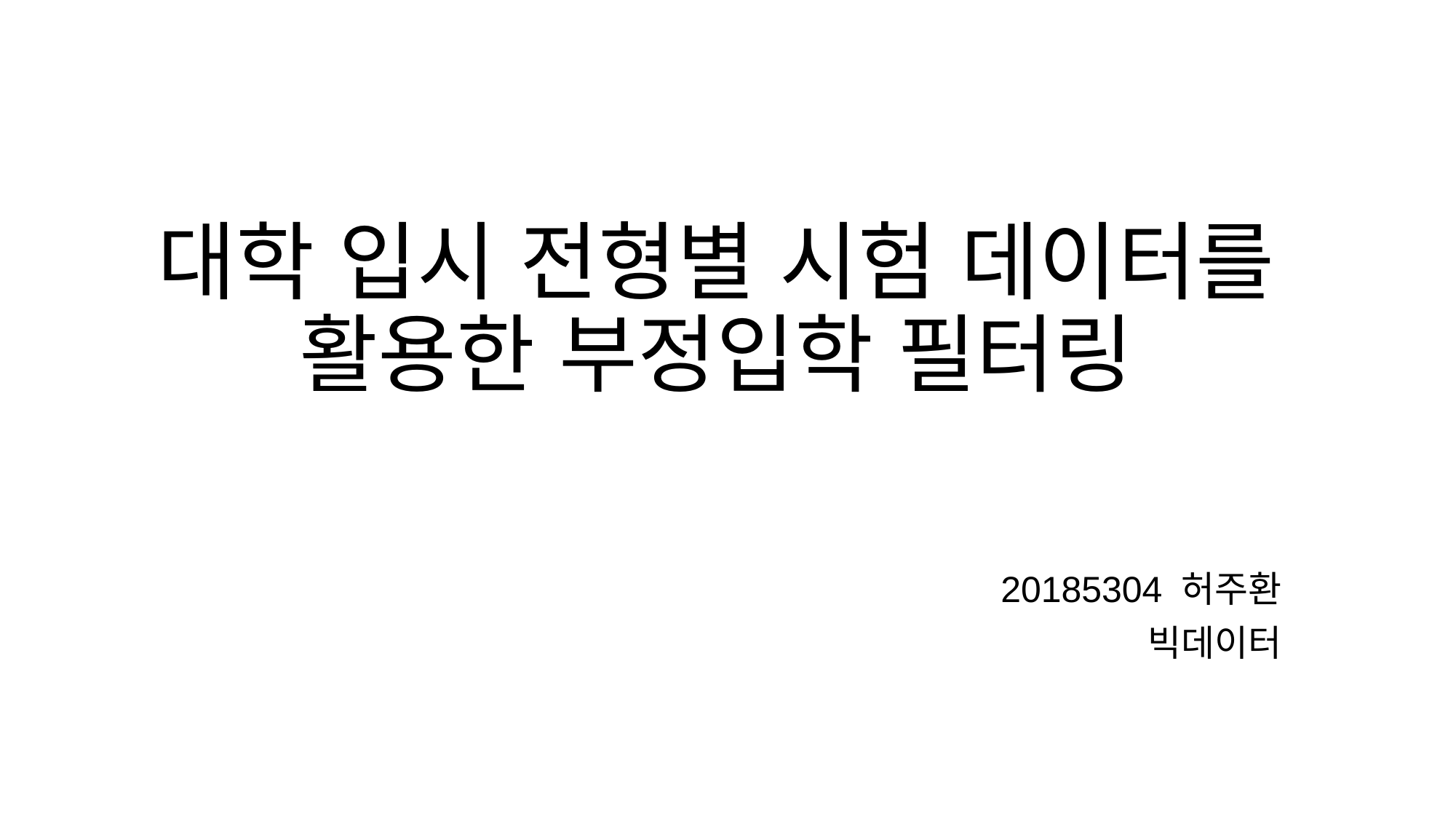

# 대학 입시 전형별 시험 데이터를 활용한 부정입학 필터링
20185304 허주환
빅데이터